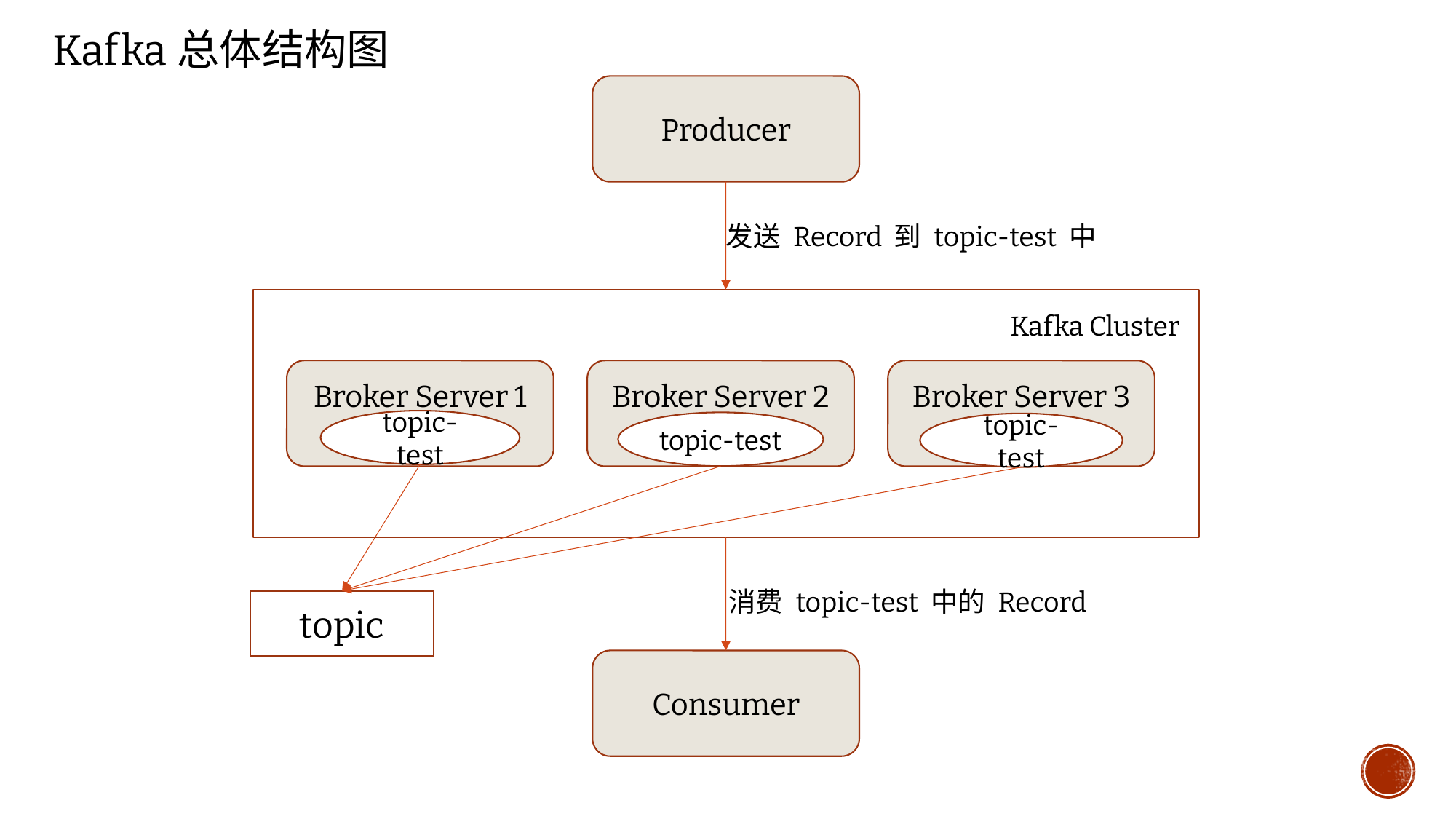

Kafka总体结构图
Producer
发送 Record 到 topic-test 中

Kafka Cluster
Broker Server 1

Broker Server 2

Broker Server 3

topic-test
topic-test
topic-test
消费 topic-test 中的 Record
topic
Consumer